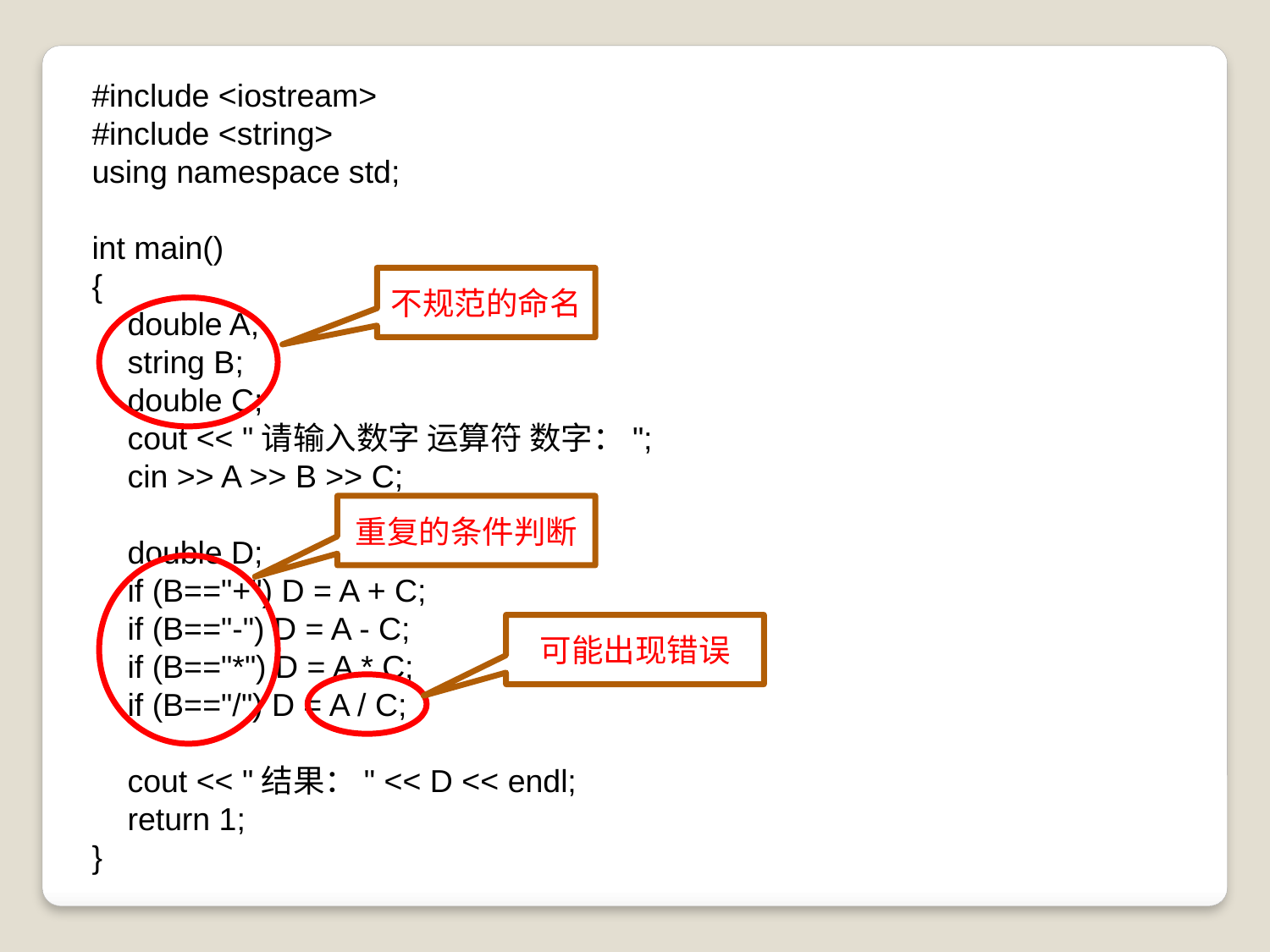

#include <iostream>
#include <string>
using namespace std;

int main()
{
    double A;
    string B;
    double C;
    cout << "请输入数字 运算符 数字：";
    cin >> A >> B >> C;

    double D;
    if (B=="+") D = A + C;
    if (B=="-") D = A - C;
    if (B=="*") D = A * C;
    if (B=="/") D = A / C;

    cout << "结果：" << D << endl;
    return 1;
}
不规范的命名

重复的条件判断

可能出现错误